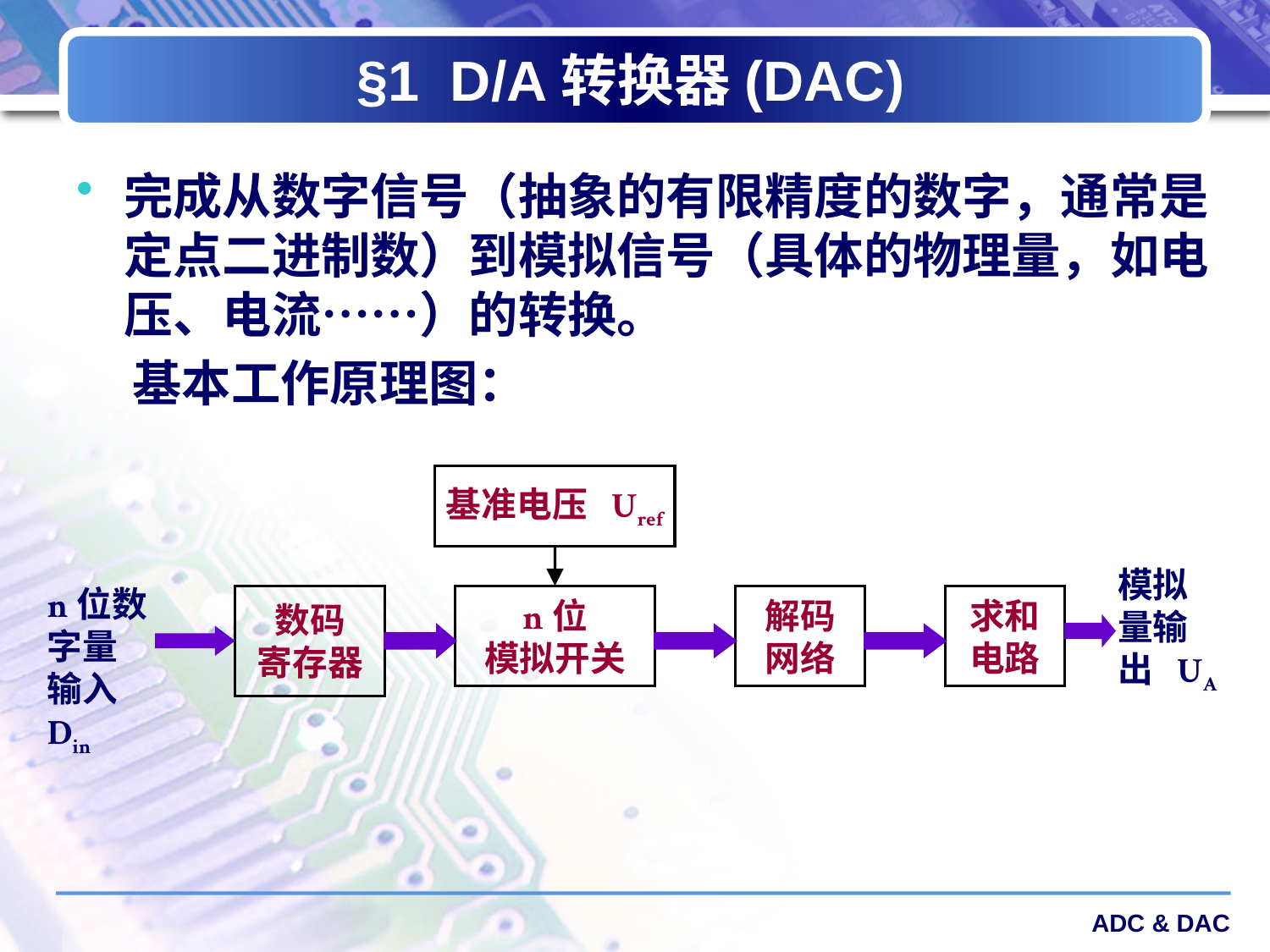

# §1  D/A转换器(DAC)
完成从数字信号（抽象的有限精度的数字，通常是定点二进制数）到模拟信号（具体的物理量，如电压、电流……）的转换。
    基本工作原理图：
基准电压  Uref

模拟量输出  UA
n位数字量输入  Din
数码
寄存器
n位
模拟开关
解码
网络
求和
电路